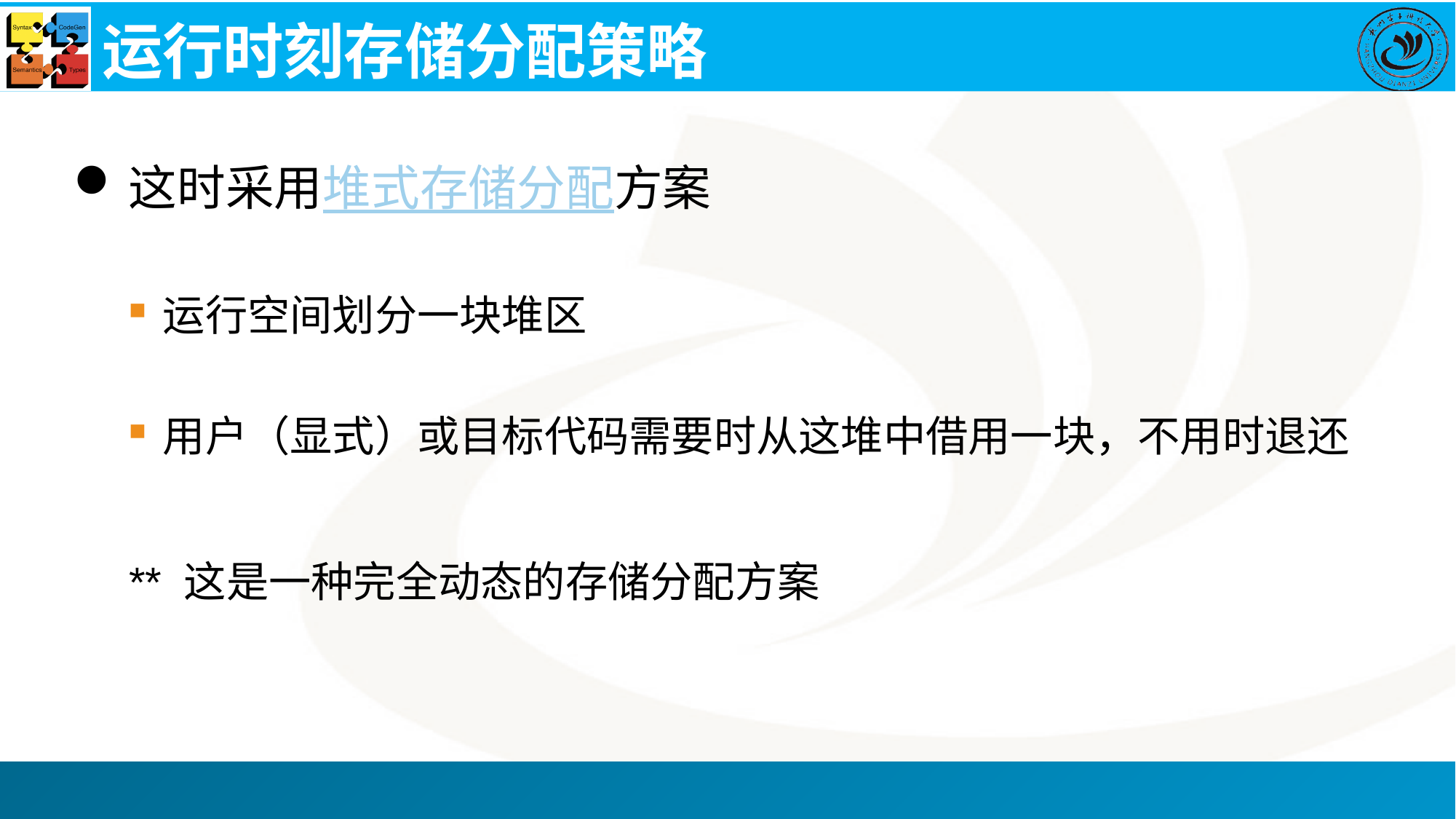

# 运行时刻存储分配策略
这时采用堆式存储分配方案
运行空间划分一块堆区
用户（显式）或目标代码需要时从这堆中借用一块，不用时退还
** 这是一种完全动态的存储分配方案
39